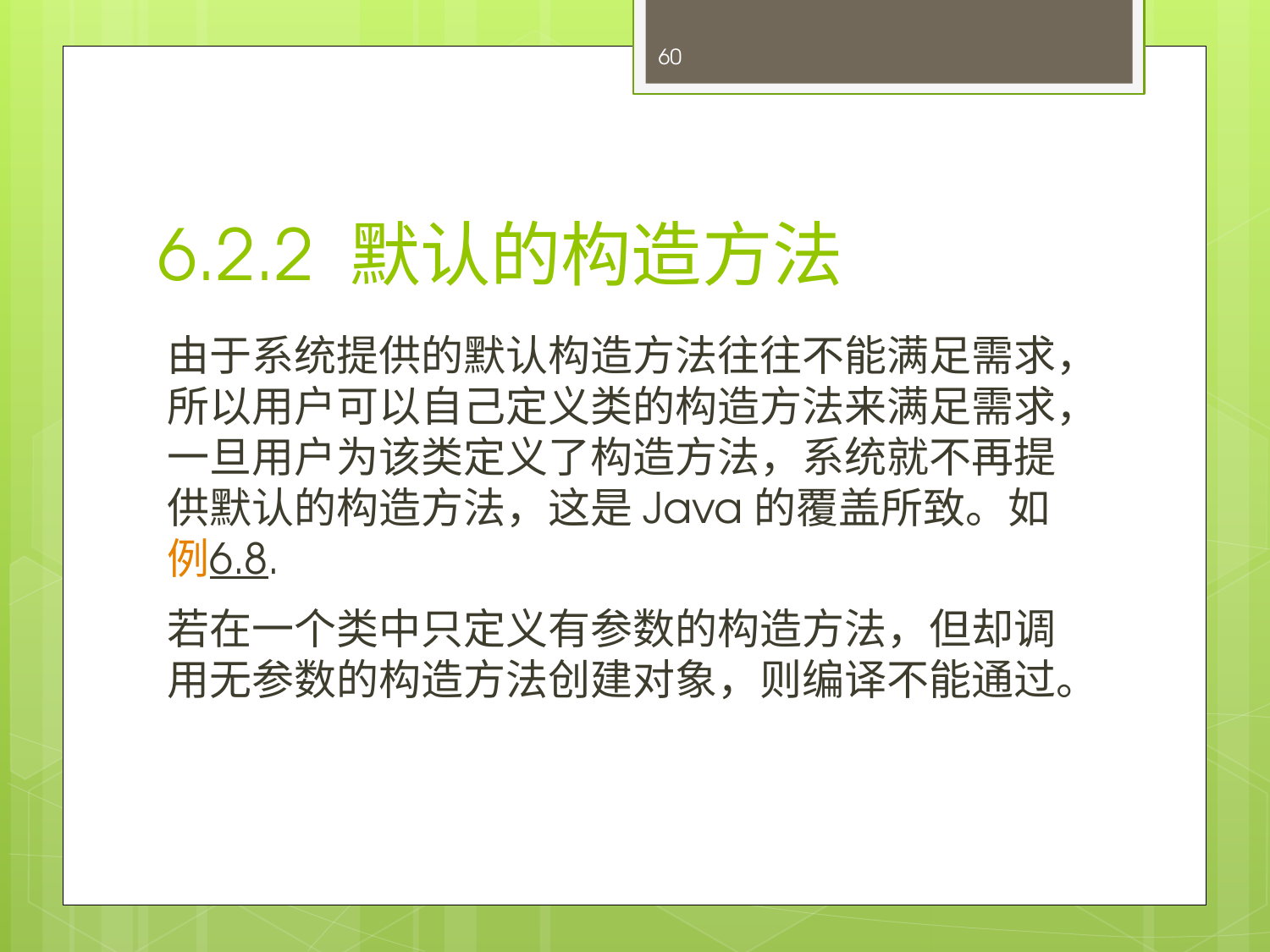

60
# 6.2.2 默认的构造方法
由于系统提供的默认构造方法往往不能满足需求，所以用户可以自己定义类的构造方法来满足需求，一旦用户为该类定义了构造方法，系统就不再提供默认的构造方法，这是Java的覆盖所致。如例6.8.
若在一个类中只定义有参数的构造方法，但却调用无参数的构造方法创建对象，则编译不能通过。